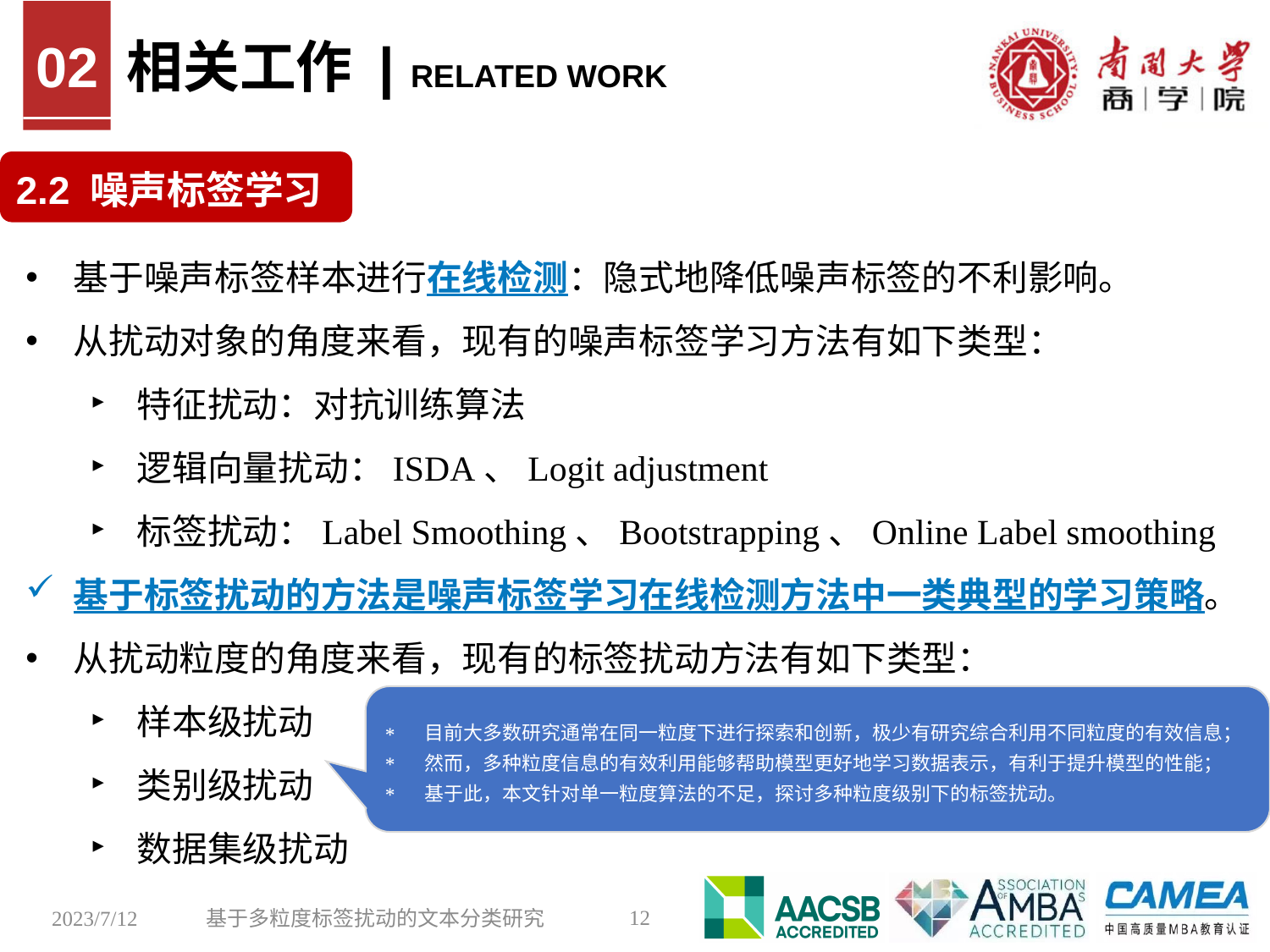

相关工作 | RELATED WORK
02
2.2 噪声标签学习
基于噪声标签样本进行在线检测：隐式地降低噪声标签的不利影响。
从扰动对象的角度来看，现有的噪声标签学习方法有如下类型：
特征扰动：对抗训练算法
逻辑向量扰动：ISDA、Logit adjustment
标签扰动：Label Smoothing、Bootstrapping、Online Label smoothing
基于标签扰动的方法是噪声标签学习在线检测方法中一类典型的学习策略。
从扰动粒度的角度来看，现有的标签扰动方法有如下类型：
样本级扰动
类别级扰动
数据集级扰动
目前大多数研究通常在同一粒度下进行探索和创新，极少有研究综合利用不同粒度的有效信息；
然而，多种粒度信息的有效利用能够帮助模型更好地学习数据表示，有利于提升模型的性能；
基于此，本文针对单一粒度算法的不足，探讨多种粒度级别下的标签扰动。
12
2023/7/12
基于多粒度标签扰动的文本分类研究